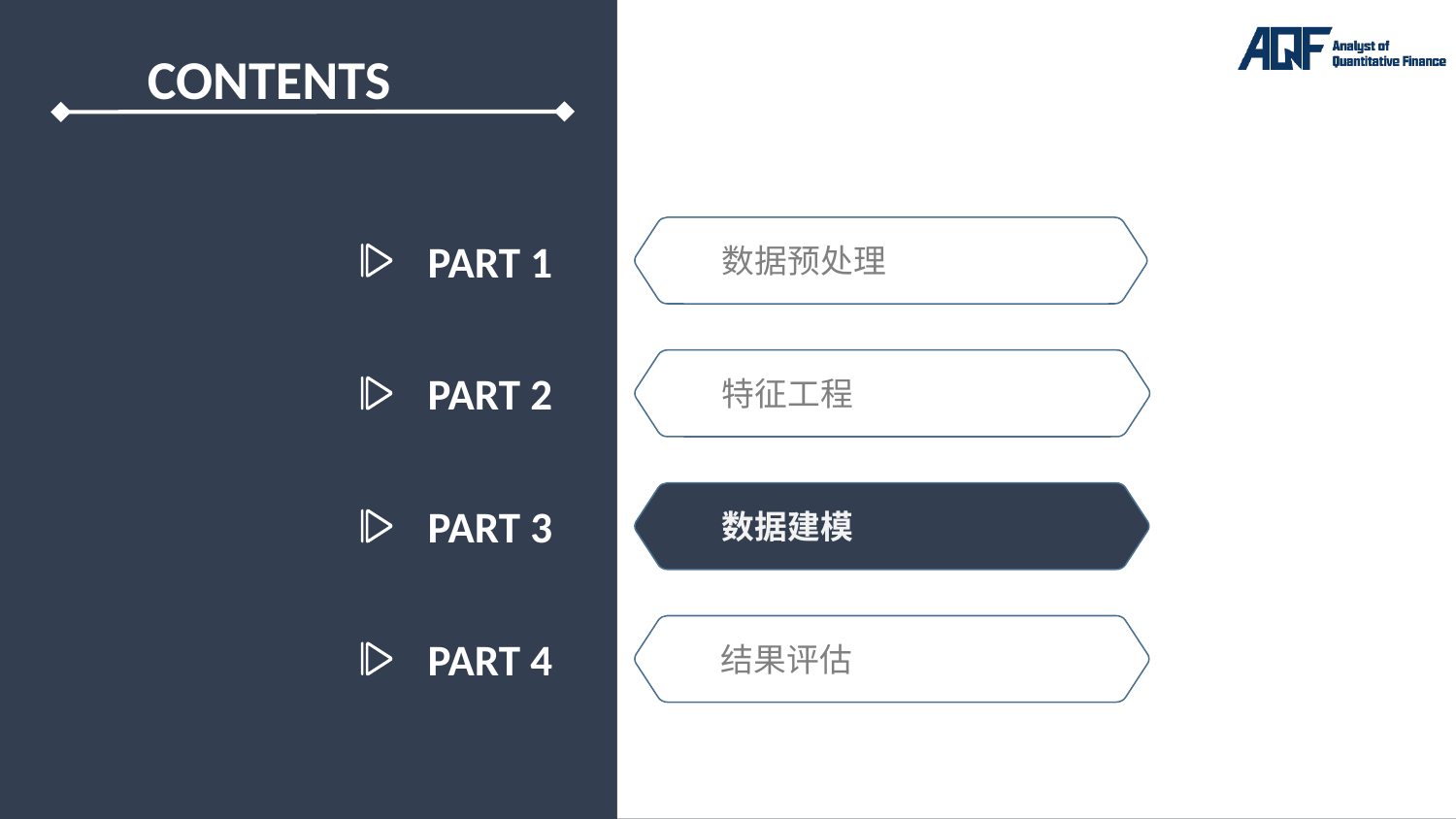

PART 1
数据预处理

PART 2
特征工程

PART 3
数据建模

PART 4
结果评估